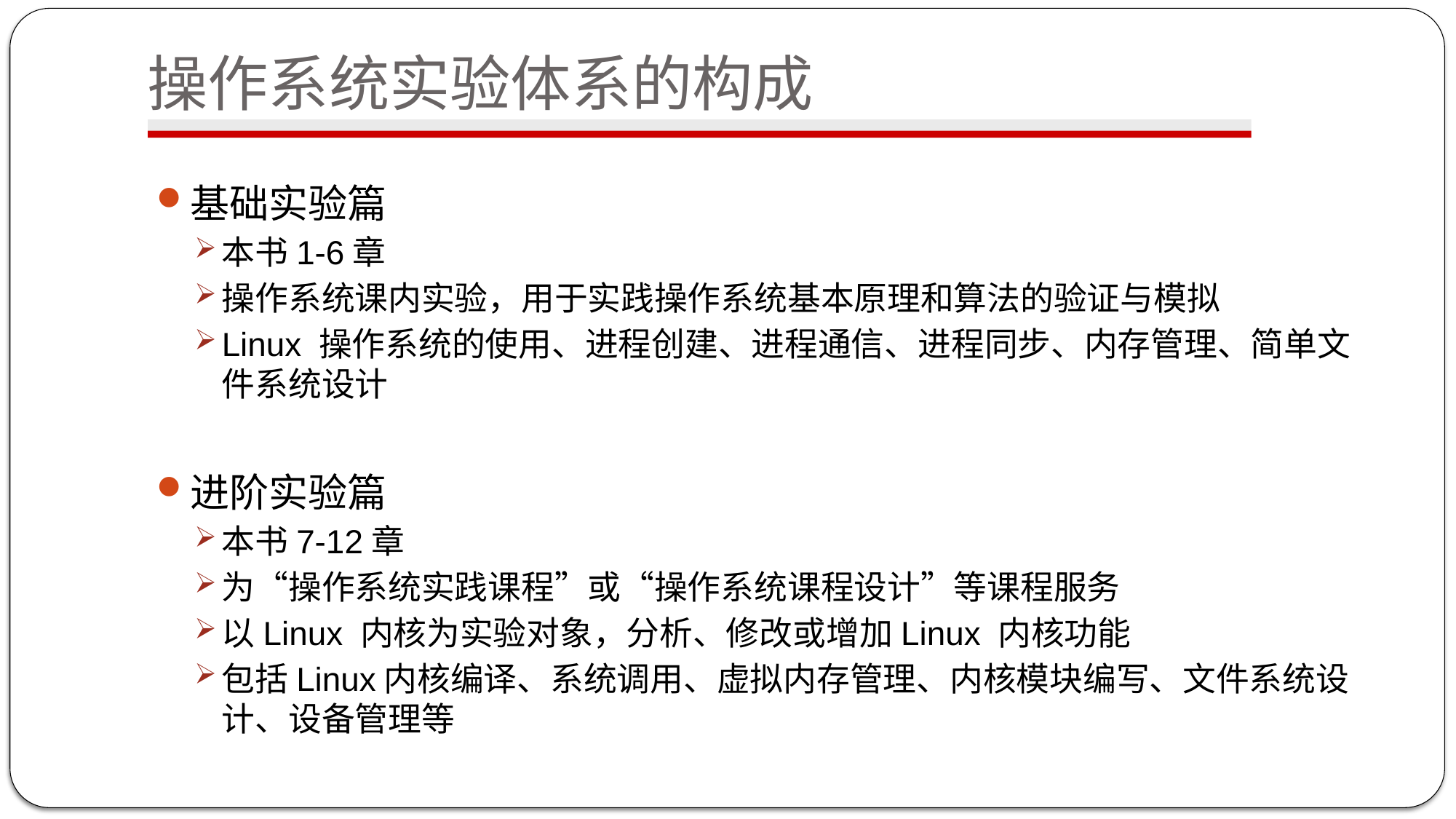

# 操作系统实验体系的构成
基础实验篇
本书1-6章
操作系统课内实验，用于实践操作系统基本原理和算法的验证与模拟
Linux 操作系统的使用、进程创建、进程通信、进程同步、内存管理、简单文件系统设计

进阶实验篇
本书7-12章
为“操作系统实践课程”或“操作系统课程设计”等课程服务
以Linux 内核为实验对象，分析、修改或增加Linux 内核功能
包括Linux内核编译、系统调用、虚拟内存管理、内核模块编写、文件系统设计、设备管理等